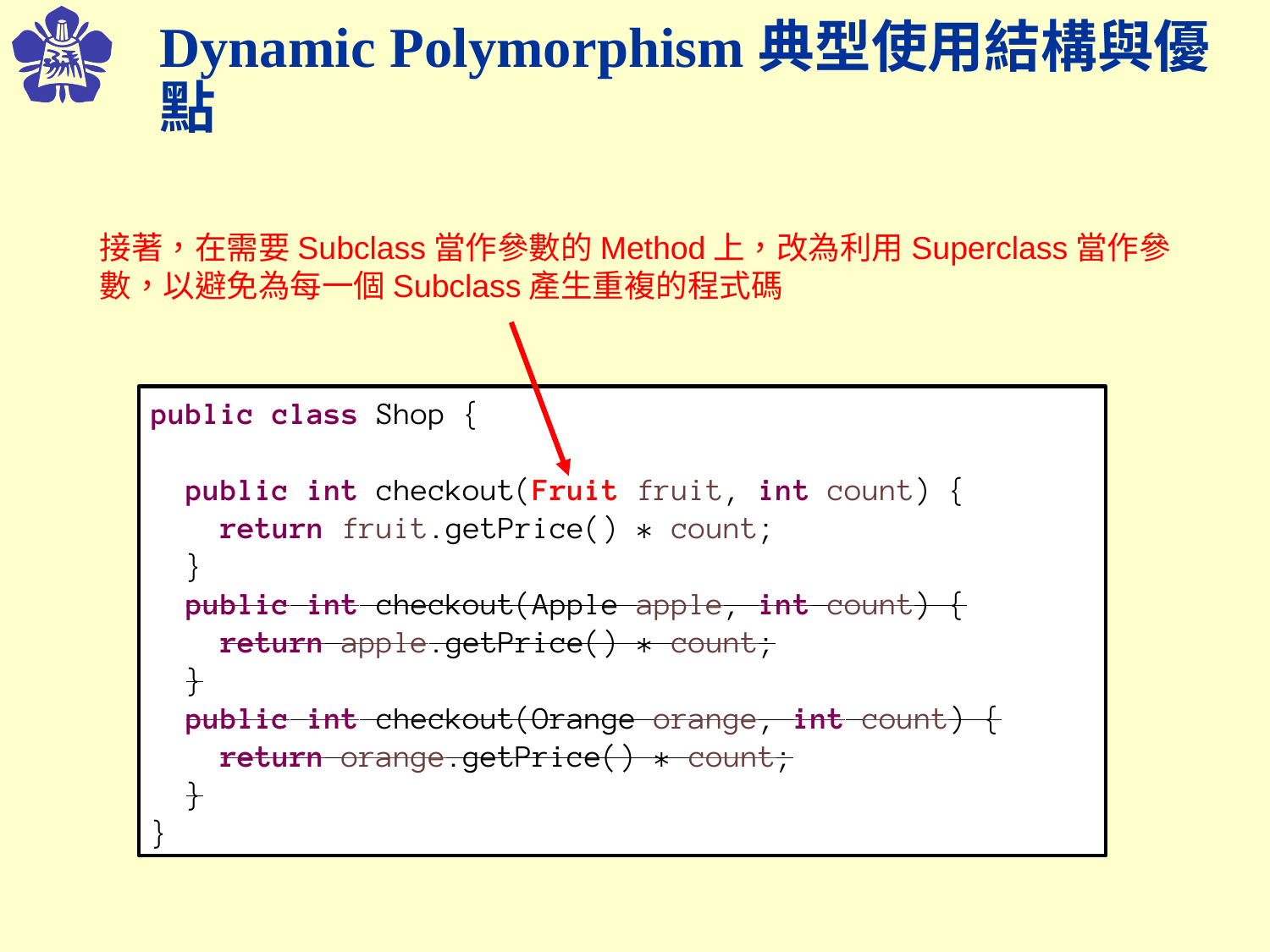

# Dynamic Polymorphism典型使用結構與優點
接著，在需要Subclass當作參數的Method上，改為利用Superclass當作參數，以避免為每一個Subclass產生重複的程式碼
public class Shop {
  public int checkout(Fruit fruit, int count) {
    return fruit.getPrice() * count;
  }
  public int checkout(Apple apple, int count) {
    return apple.getPrice() * count;
  }
  public int checkout(Orange orange, int count) {
    return orange.getPrice() * count;
  }
}